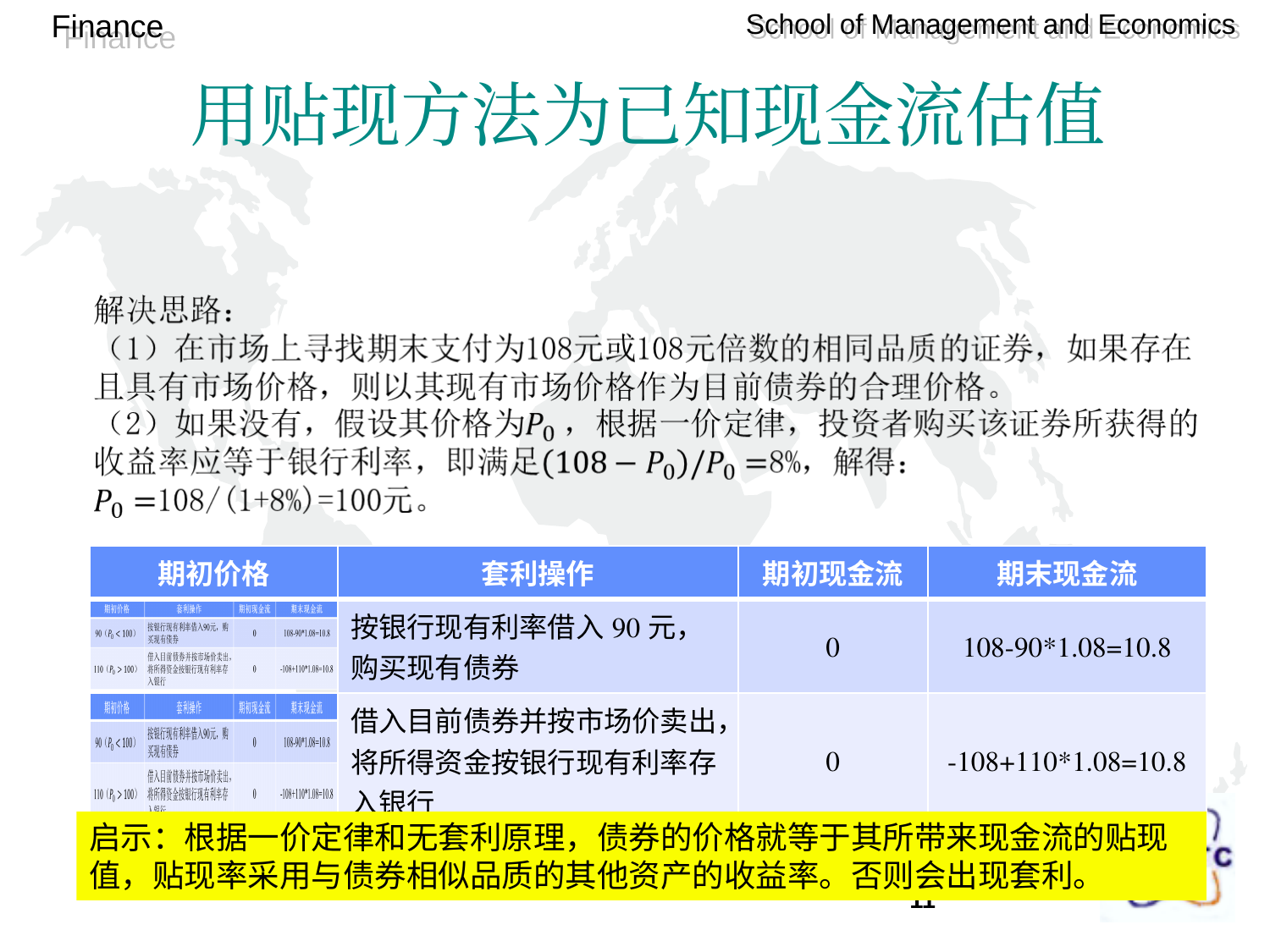

# 用贴现方法为已知现金流估值

| 期初价格 | 套利操作 | 期初现金流 | 期末现金流 |
| --- | --- | --- | --- |
|  | 按银行现有利率借入90元，购买现有债券 | 0 | 108-90\*1.08=10.8 |
|  | 借入目前债券并按市场价卖出，将所得资金按银行现有利率存入银行 | 0 | -108+110\*1.08=10.8 |
启示：根据一价定律和无套利原理，债券的价格就等于其所带来现金流的贴现值，贴现率采用与债券相似品质的其他资产的收益率。否则会出现套利。